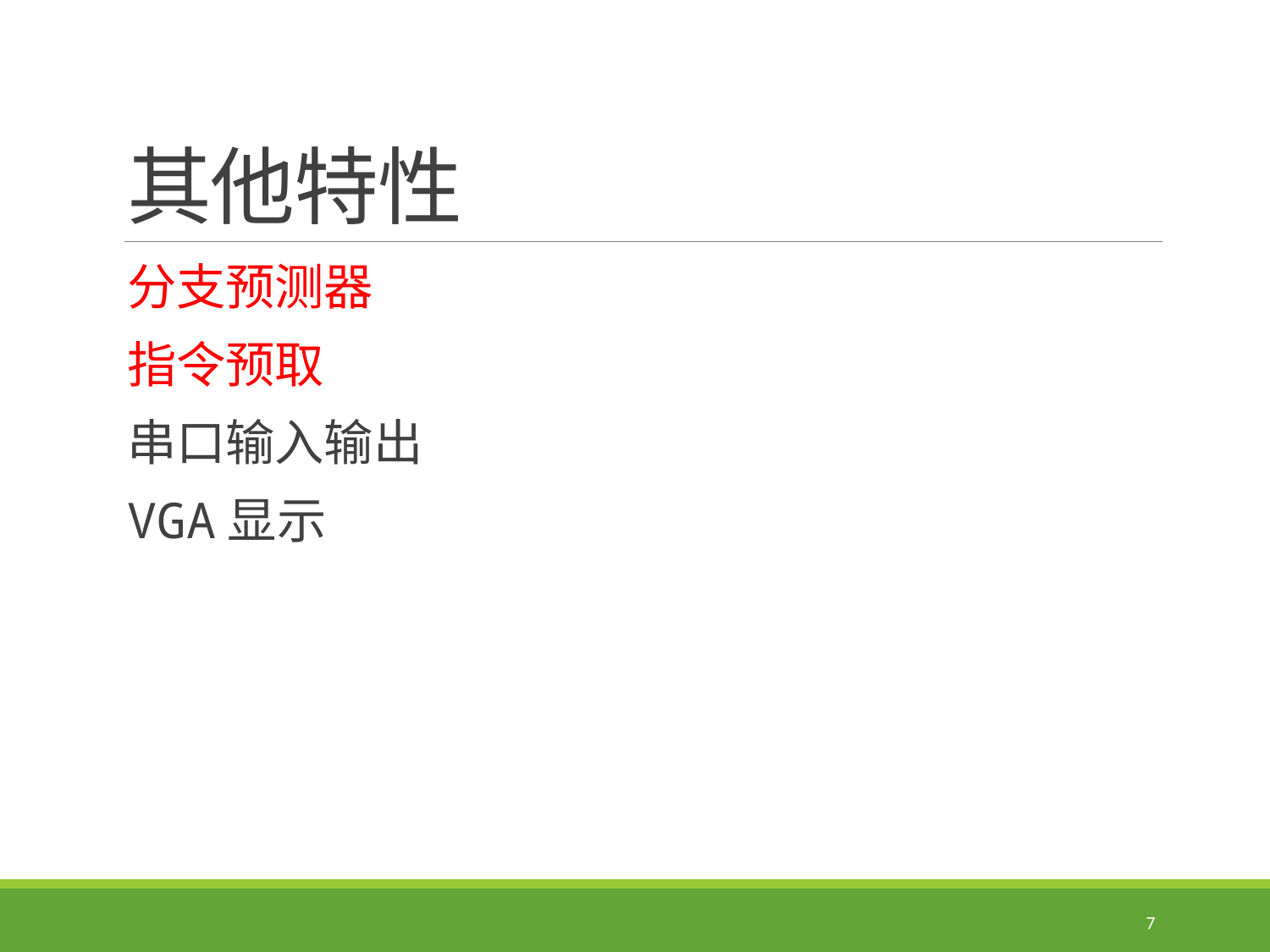

# 其他特性
分支预测器
指令预取
串口输入输出
VGA显示
7